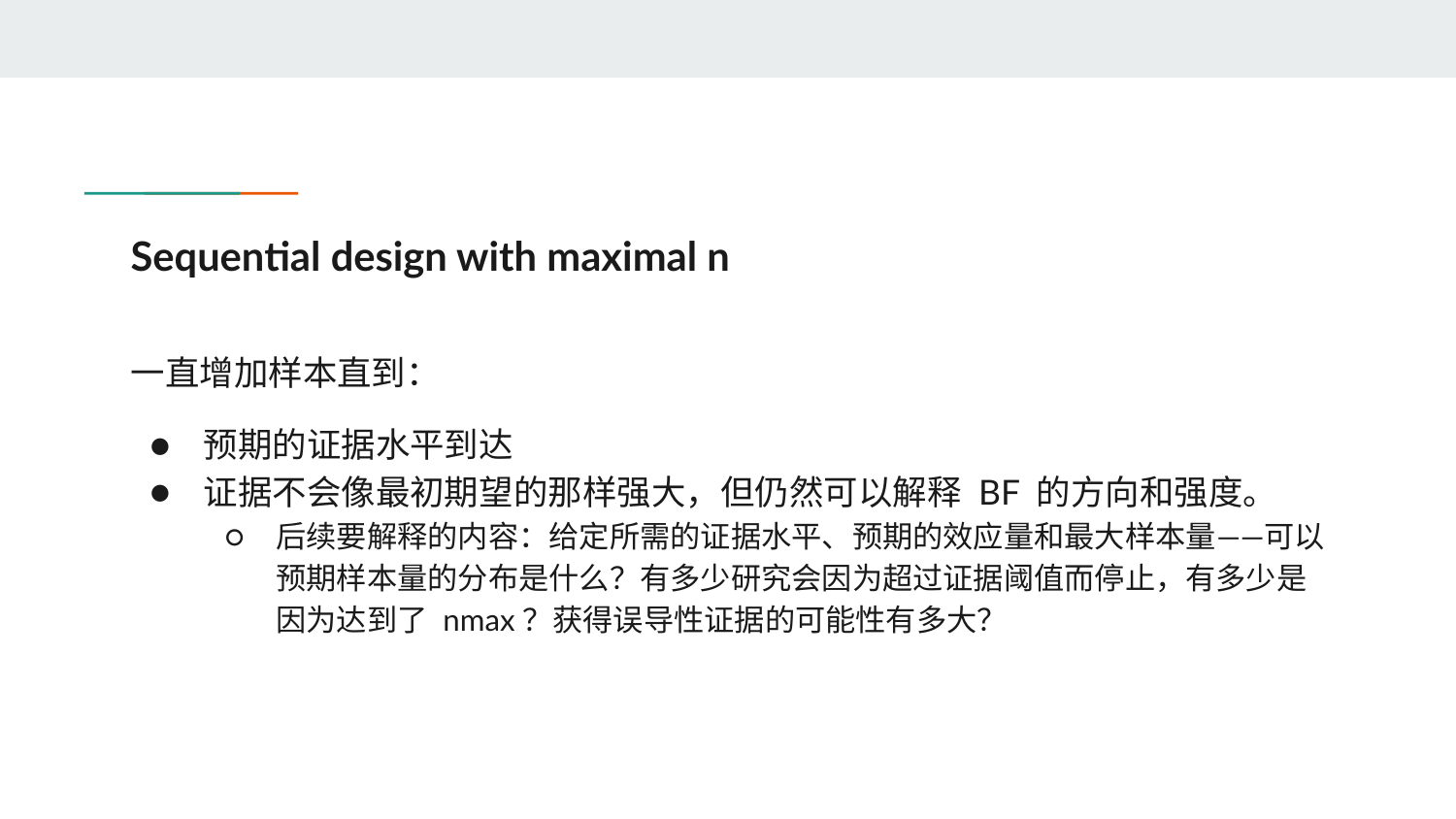

# Sequential design with maximal n
一直增加样本直到：
预期的证据水平到达
证据不会像最初期望的那样强大，但仍然可以解释 BF 的方向和强度。
后续要解释的内容：给定所需的证据水平、预期的效应量和最大样本量——可以预期样本量的分布是什么？有多少研究会因为超过证据阈值而停止，有多少是因为达到了 nmax？获得误导性证据的可能性有多大？